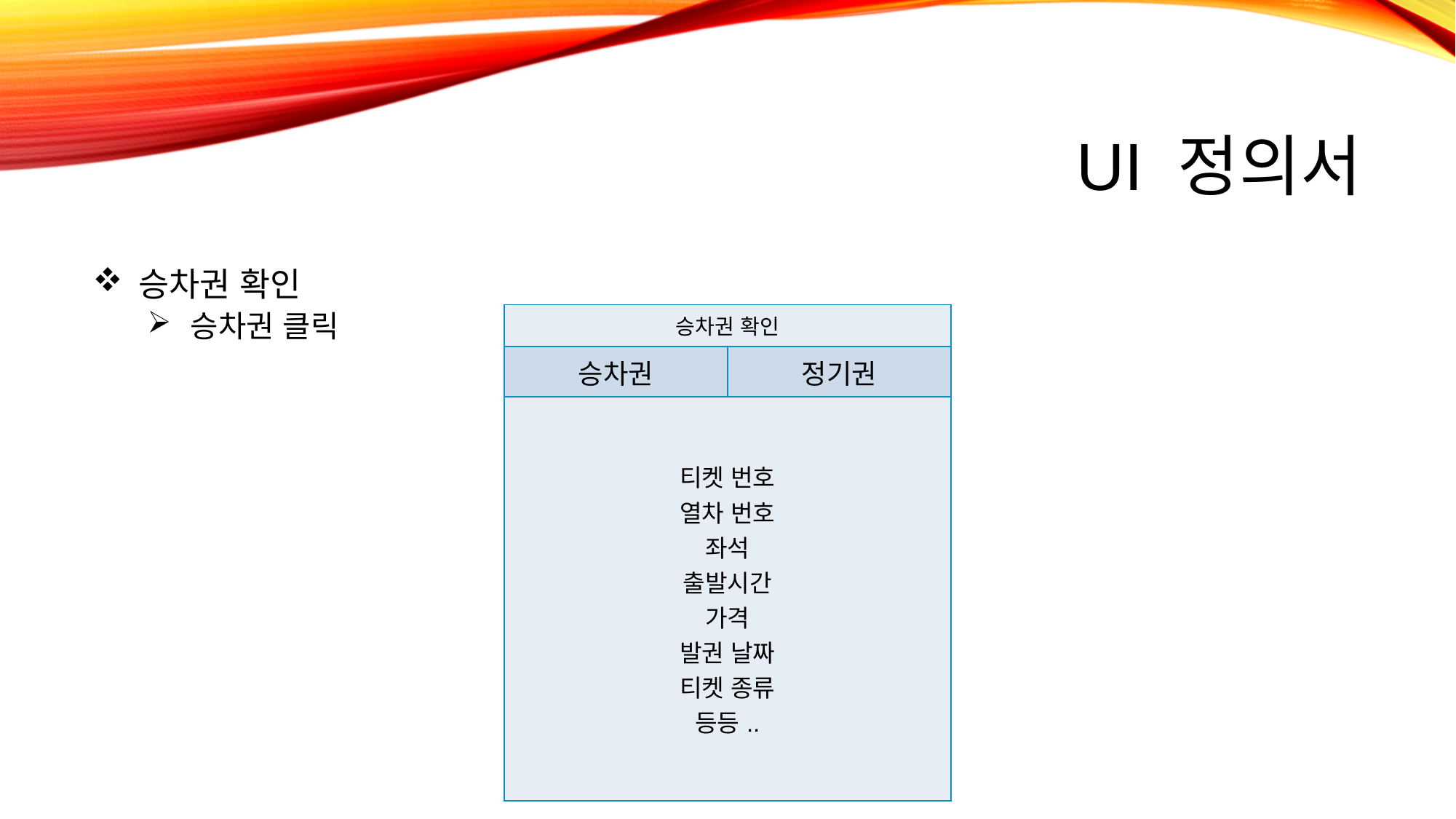

# ui 정의서
 승차권 확인
 승차권 클릭
| 승차권 확인 |  |
| --- | --- |
| 승차권 | 정기권 |
| 티켓 번호 열차 번호 좌석 출발시간 가격 발권 날짜 티켓 종류 등등.. | 도착 |